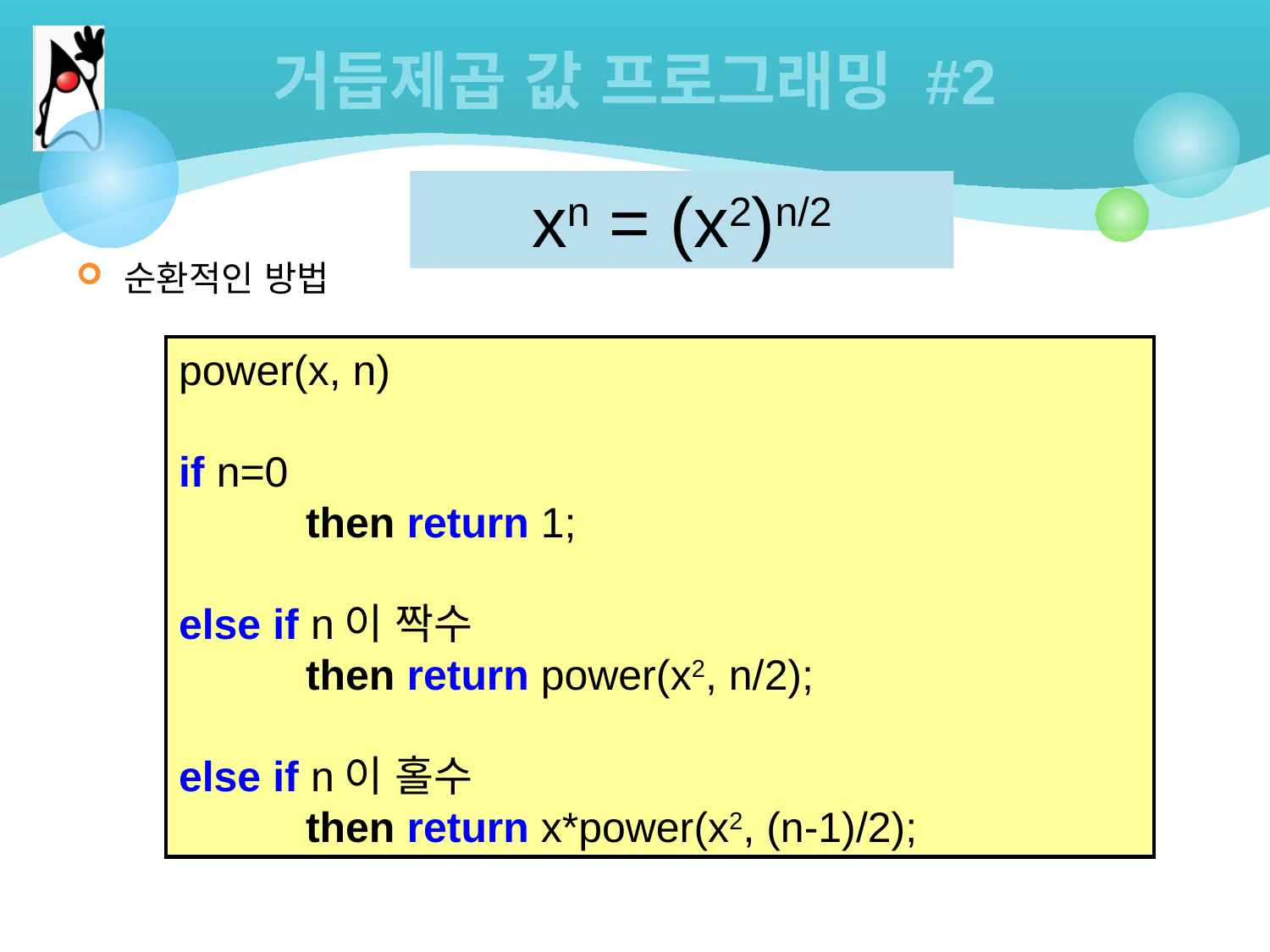

# 거듭제곱 값 프로그래밍 #2
xn = (x2)n/2
순환적인 방법
power(x, n)

if n=0
	then return 1;

else if n이 짝수
	then return power(x2, n/2);

else if n이 홀수
	then return x*power(x2, (n-1)/2);